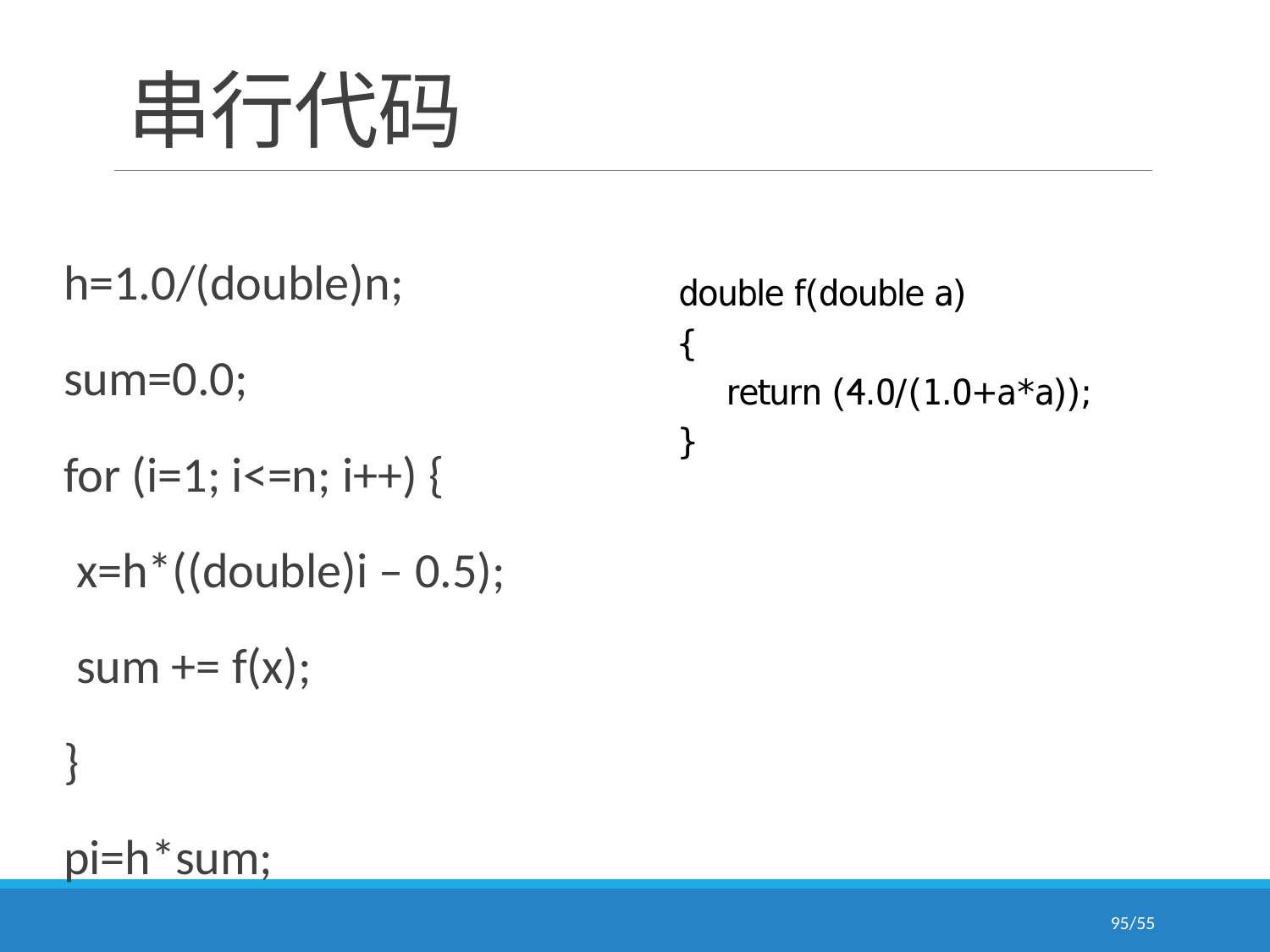

# 串行代码
h=1.0/(double)n;
sum=0.0;
for (i=1; i<=n; i++) {
	x=h*((double)i – 0.5);
	sum += f(x);
}
pi=h*sum;
double f(double a)
{
	return (4.0/(1.0+a*a));
}

95/55